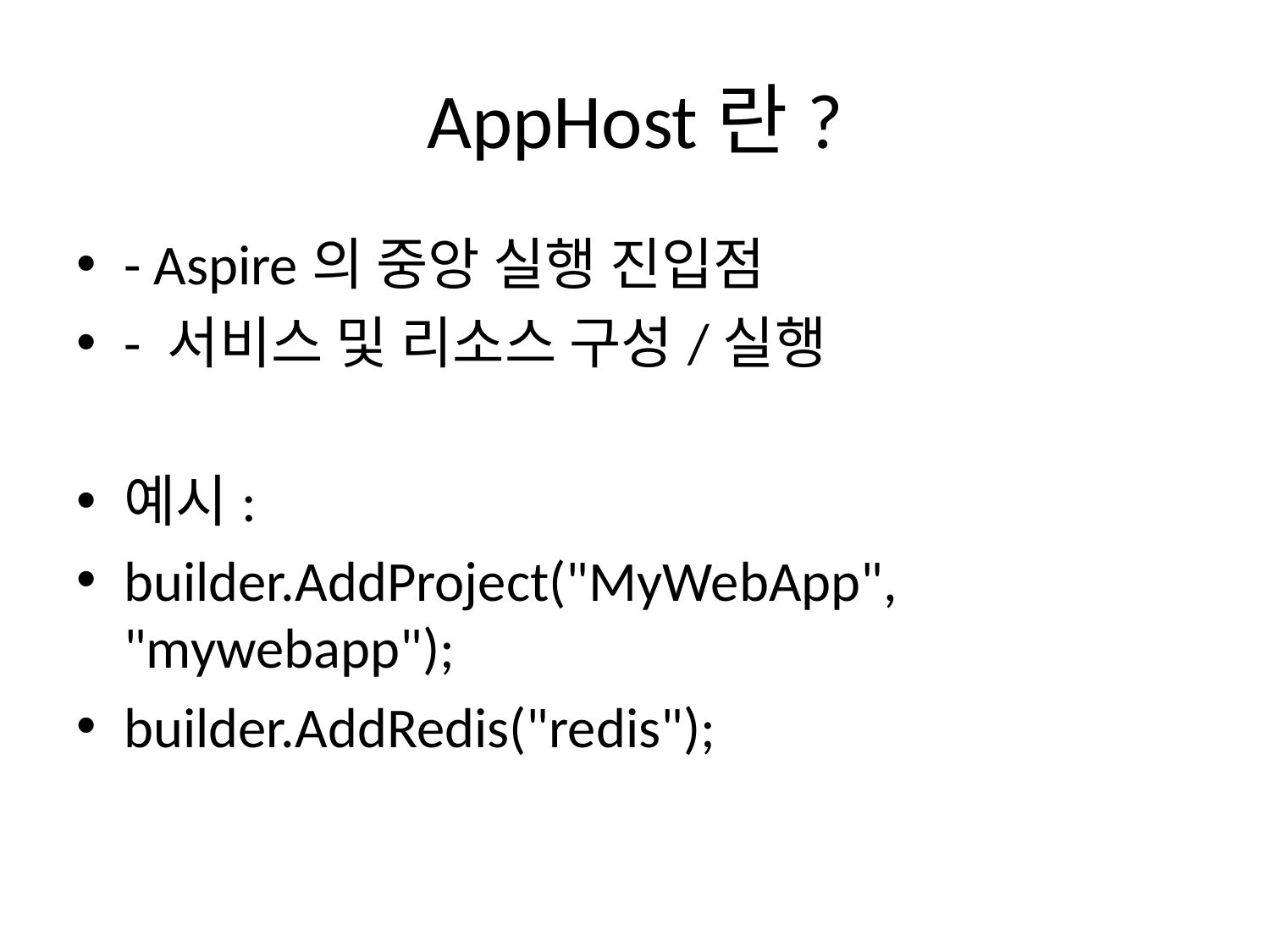

# AppHost란?
- Aspire의 중앙 실행 진입점
- 서비스 및 리소스 구성/실행

예시:
builder.AddProject("MyWebApp", "mywebapp");
builder.AddRedis("redis");